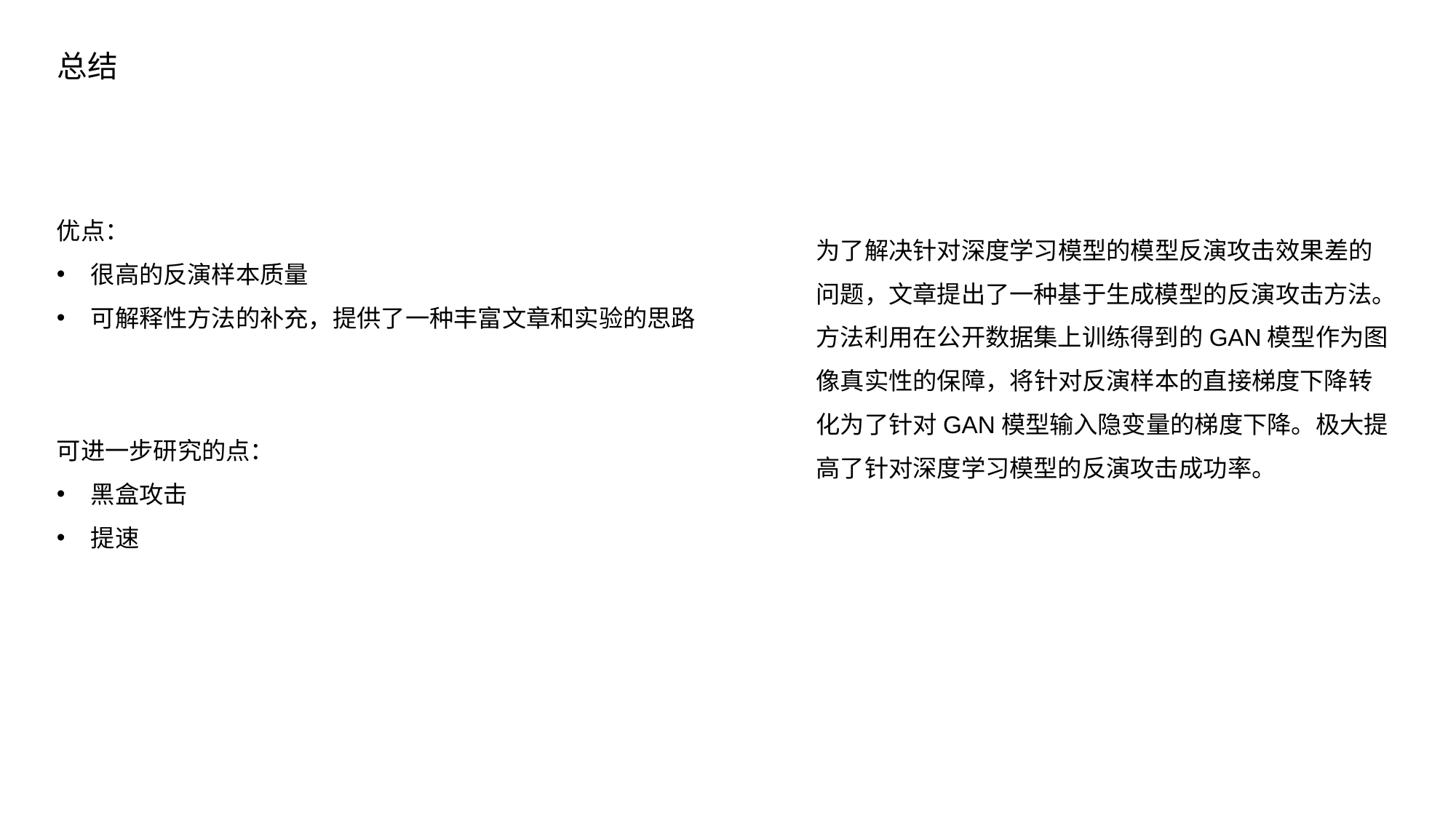

总结
优点：
很高的反演样本质量
可解释性方法的补充，提供了一种丰富文章和实验的思路
为了解决针对深度学习模型的模型反演攻击效果差的问题，文章提出了一种基于生成模型的反演攻击方法。方法利用在公开数据集上训练得到的GAN模型作为图像真实性的保障，将针对反演样本的直接梯度下降转化为了针对GAN模型输入隐变量的梯度下降。极大提高了针对深度学习模型的反演攻击成功率。
可进一步研究的点：
黑盒攻击
提速